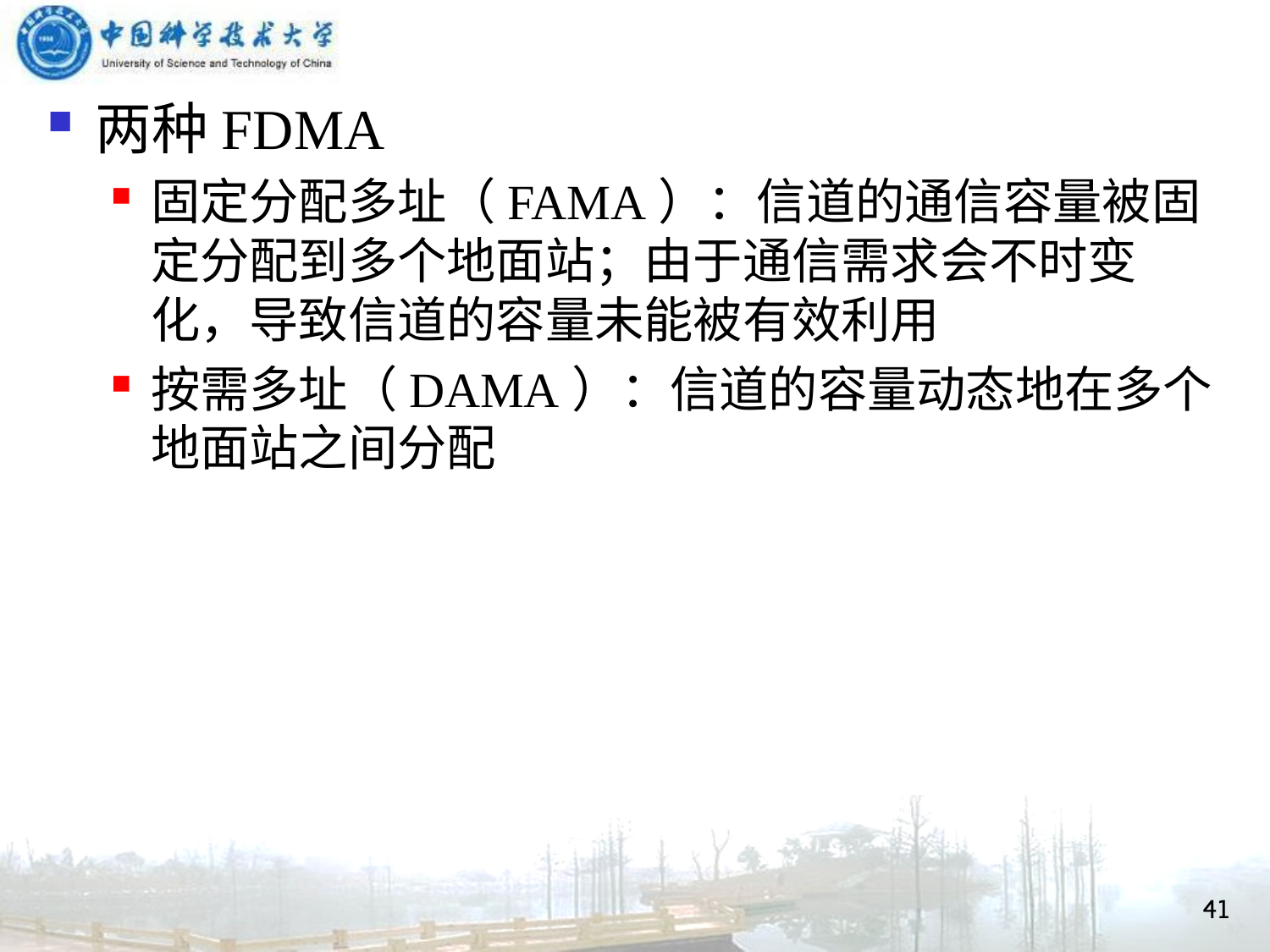

两种FDMA
固定分配多址（FAMA）：信道的通信容量被固定分配到多个地面站；由于通信需求会不时变化，导致信道的容量未能被有效利用
按需多址（DAMA）：信道的容量动态地在多个地面站之间分配

41